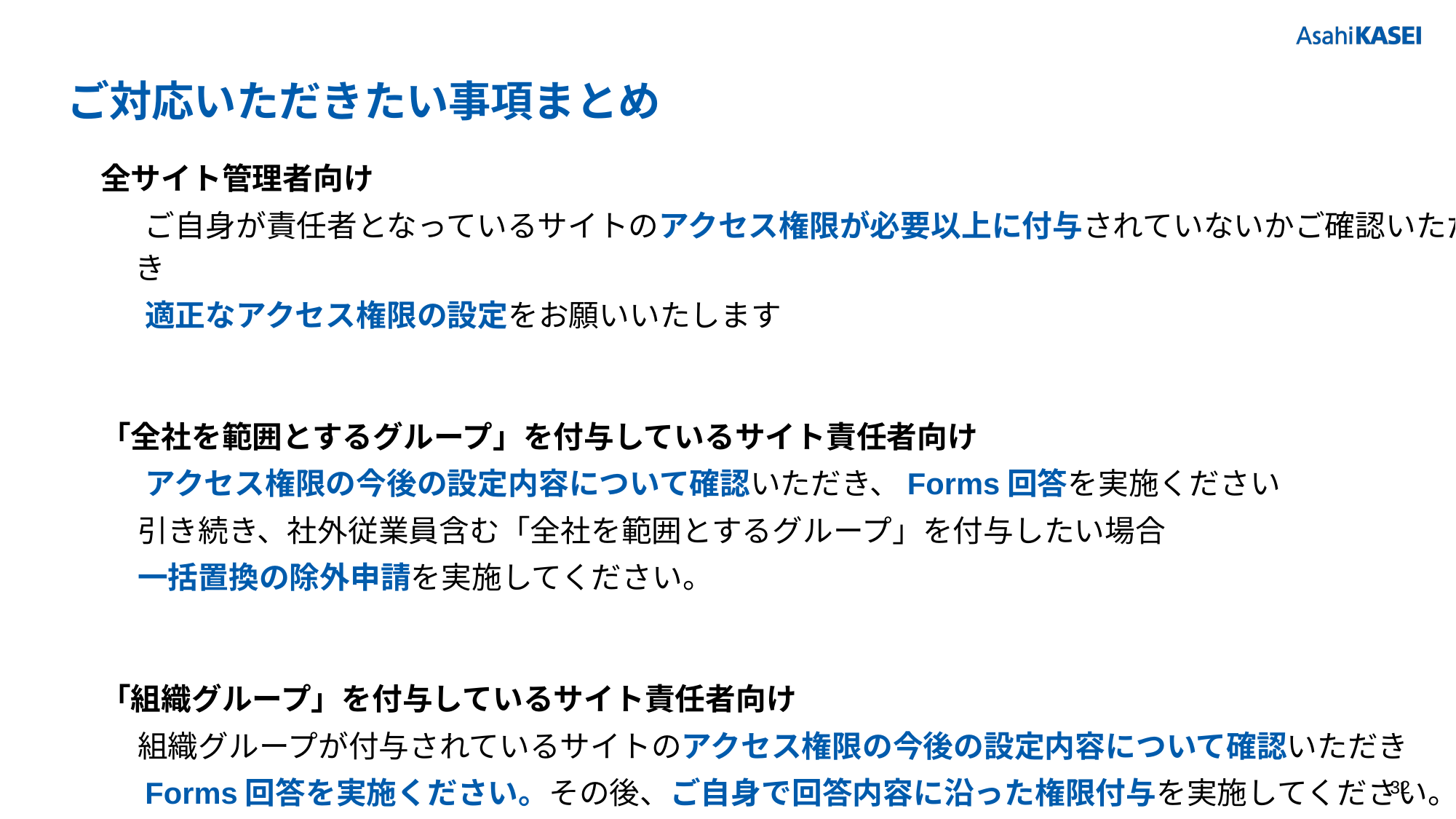

# ご対応いただきたい事項まとめ
全サイト管理者向け
 　ご自身が責任者となっているサイトのアクセス権限が必要以上に付与されていないかご確認いただき
 　適正なアクセス権限の設定をお願いいたします

「全社を範囲とするグループ」を付与しているサイト責任者向け
 　アクセス権限の今後の設定内容について確認いただき、Forms回答を実施ください
　 引き続き、社外従業員含む「全社を範囲とするグループ」を付与したい場合
　 一括置換の除外申請を実施してください。

「組織グループ」を付与しているサイト責任者向け
　 組織グループが付与されているサイトのアクセス権限の今後の設定内容について確認いただき
　 Forms回答を実施ください。その後、ご自身で回答内容に沿った権限付与を実施してください。
32